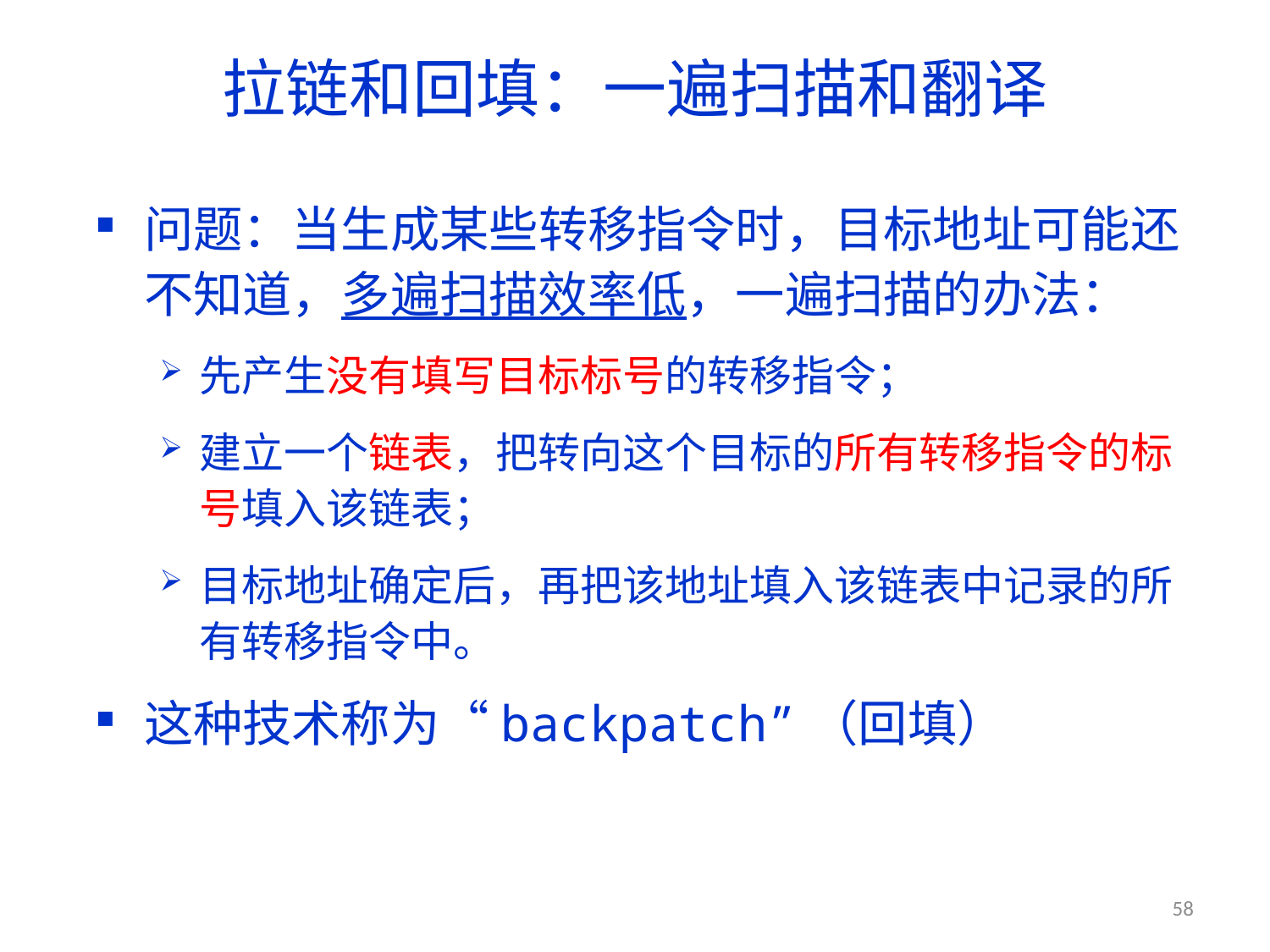

# 拉链和回填：一遍扫描和翻译
问题：当生成某些转移指令时，目标地址可能还不知道，多遍扫描效率低，一遍扫描的办法：
先产生没有填写目标标号的转移指令；
建立一个链表，把转向这个目标的所有转移指令的标号填入该链表；
目标地址确定后，再把该地址填入该链表中记录的所有转移指令中。
这种技术称为“backpatch”（回填）
58